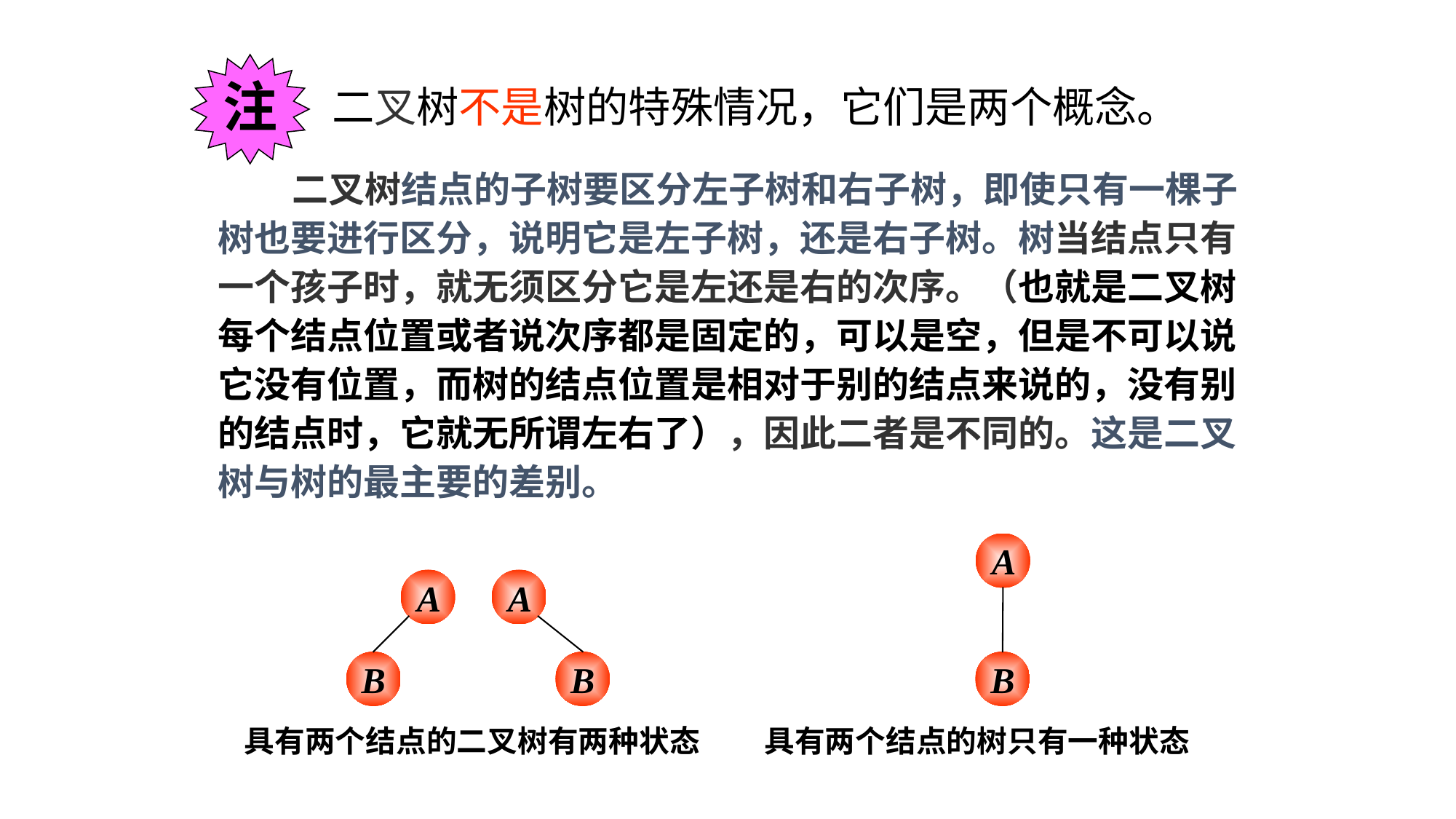

注
二叉树不是树的特殊情况，它们是两个概念。
        二叉树结点的子树要区分左子树和右子树，即使只有一棵子
树也要进行区分，说明它是左子树，还是右子树。树当结点只有
一个孩子时，就无须区分它是左还是右的次序。（也就是二叉树
每个结点位置或者说次序都是固定的，可以是空，但是不可以说
它没有位置，而树的结点位置是相对于别的结点来说的，没有别
的结点时，它就无所谓左右了），因此二者是不同的。这是二叉
树与树的最主要的差别。
 A
 B
具有两个结点的树只有一种状态
 A
 A
 B
 B
具有两个结点的二叉树有两种状态